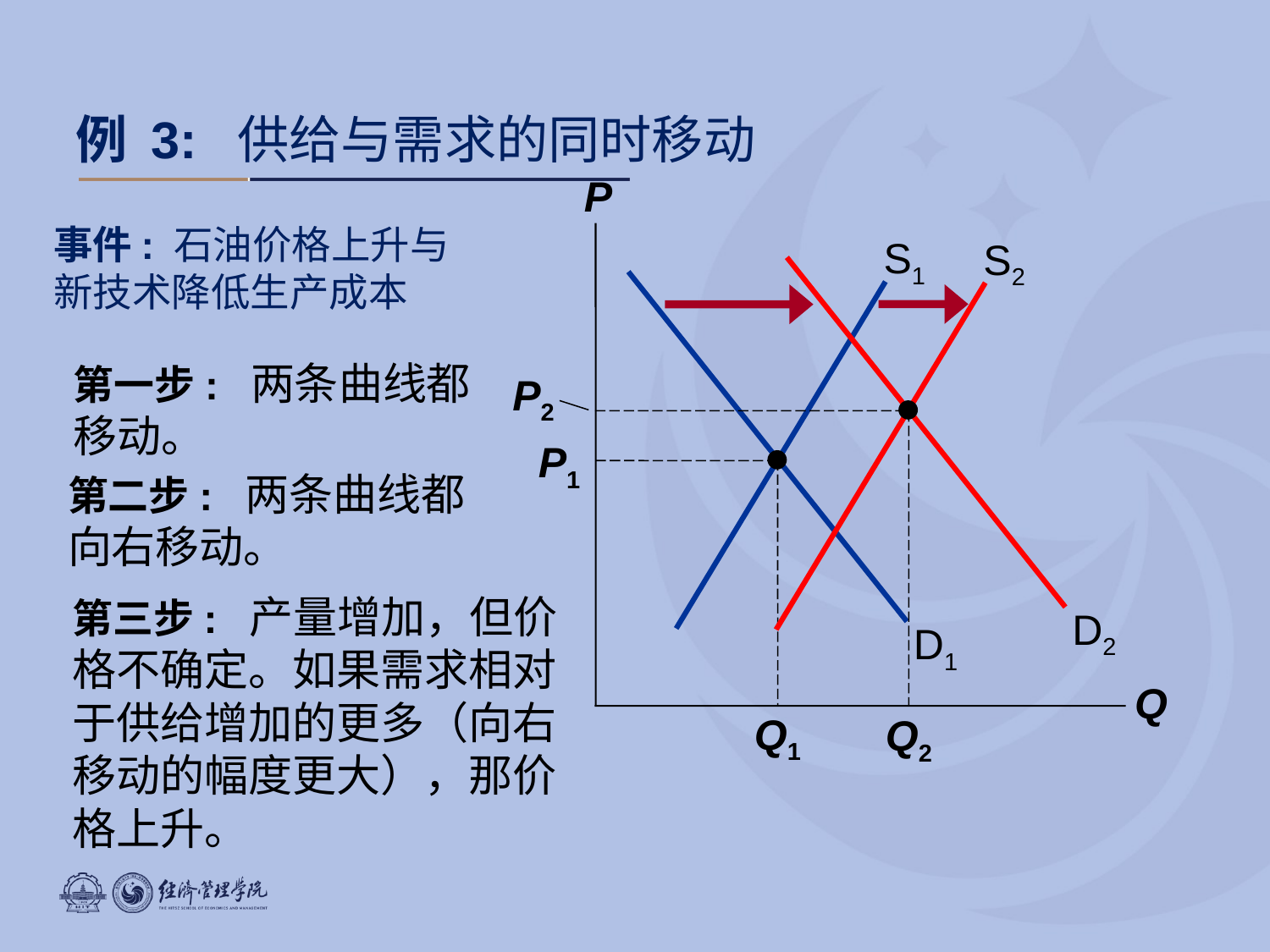

例 3:  供给与需求的同时移动
P

Q
事件: 石油价格上升与新技术降低生产成本
S1

S2

D2

D1

第一步:  两条曲线都移动。
P2

Q2
P1

Q1
第二步:  两条曲线都向右移动。
第三步:  产量增加，但价格不确定。如果需求相对于供给增加的更多（向右移动的幅度更大），那价格上升。